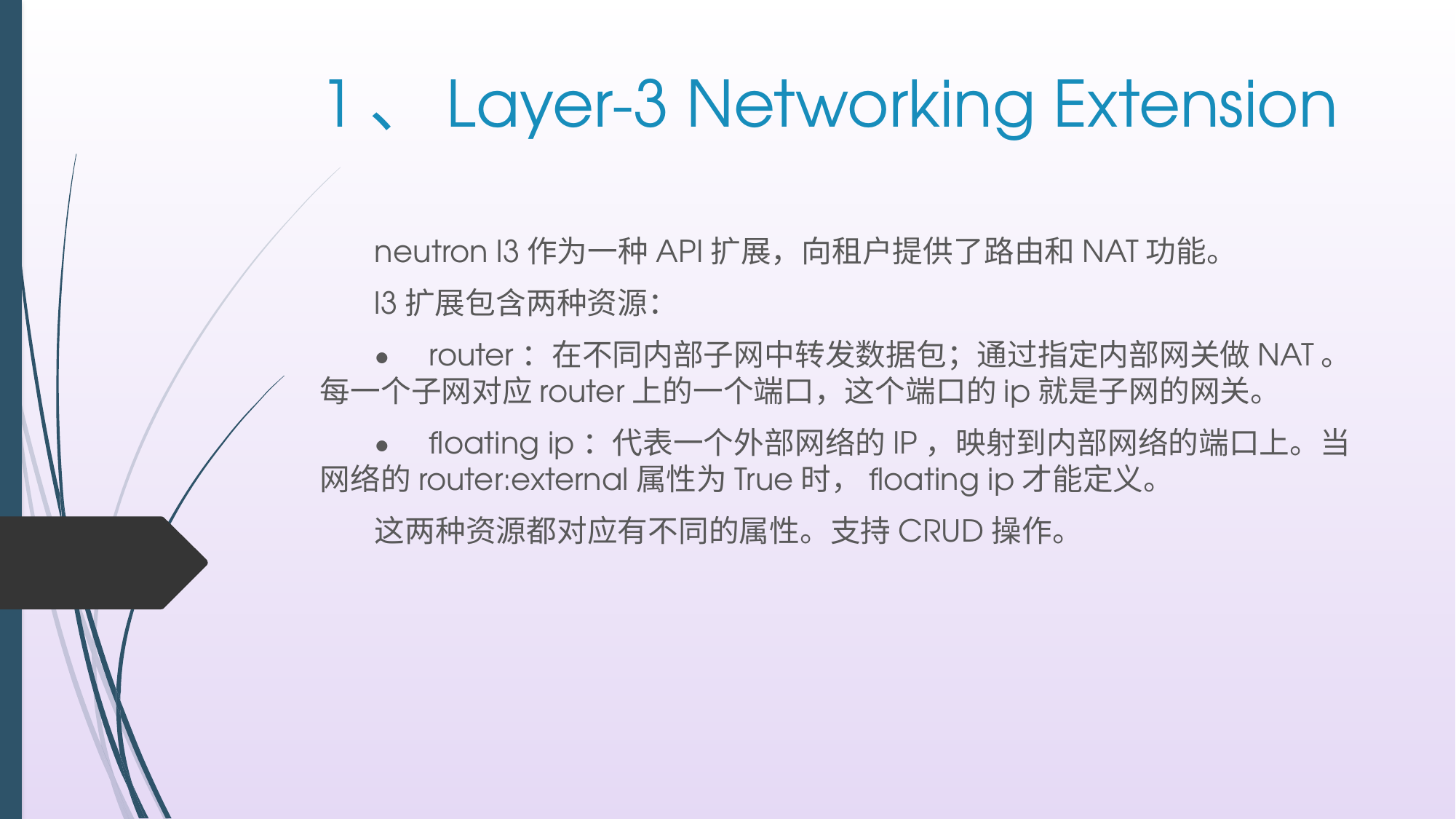

# 1、Layer-3 Networking Extension
neutron l3作为一种API扩展，向租户提供了路由和NAT功能。
l3扩展包含两种资源：
•	router：在不同内部子网中转发数据包；通过指定内部网关做NAT。每一个子网对应router上的一个端口，这个端口的ip就是子网的网关。
•	floating ip：代表一个外部网络的IP，映射到内部网络的端口上。当网络的router:external属性为True时，floating ip才能定义。
这两种资源都对应有不同的属性。支持CRUD操作。